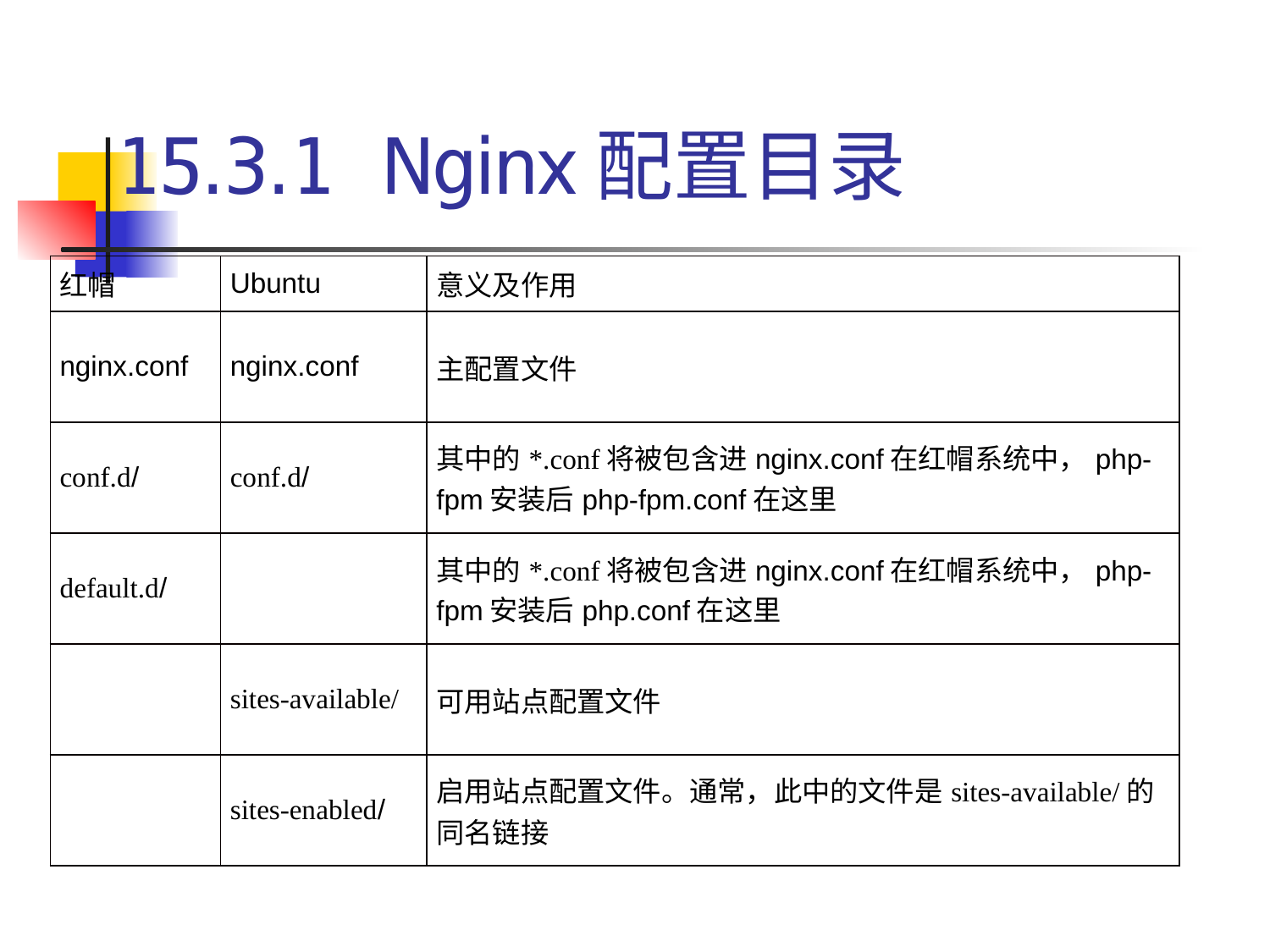

# 15.3.1  Nginx配置目录
| 红帽 | Ubuntu | 意义及作用 |
| --- | --- | --- |
| nginx.conf | nginx.conf | 主配置文件 |
| conf.d/ | conf.d/ | 其中的\*.conf将被包含进nginx.conf在红帽系统中，php-fpm安装后php-fpm.conf在这里 |
| default.d/ |  | 其中的\*.conf将被包含进nginx.conf在红帽系统中，php-fpm安装后php.conf在这里 |
|  | sites-available/ | 可用站点配置文件 |
|  | sites-enabled/ | 启用站点配置文件。通常，此中的文件是sites-available/的同名链接 |